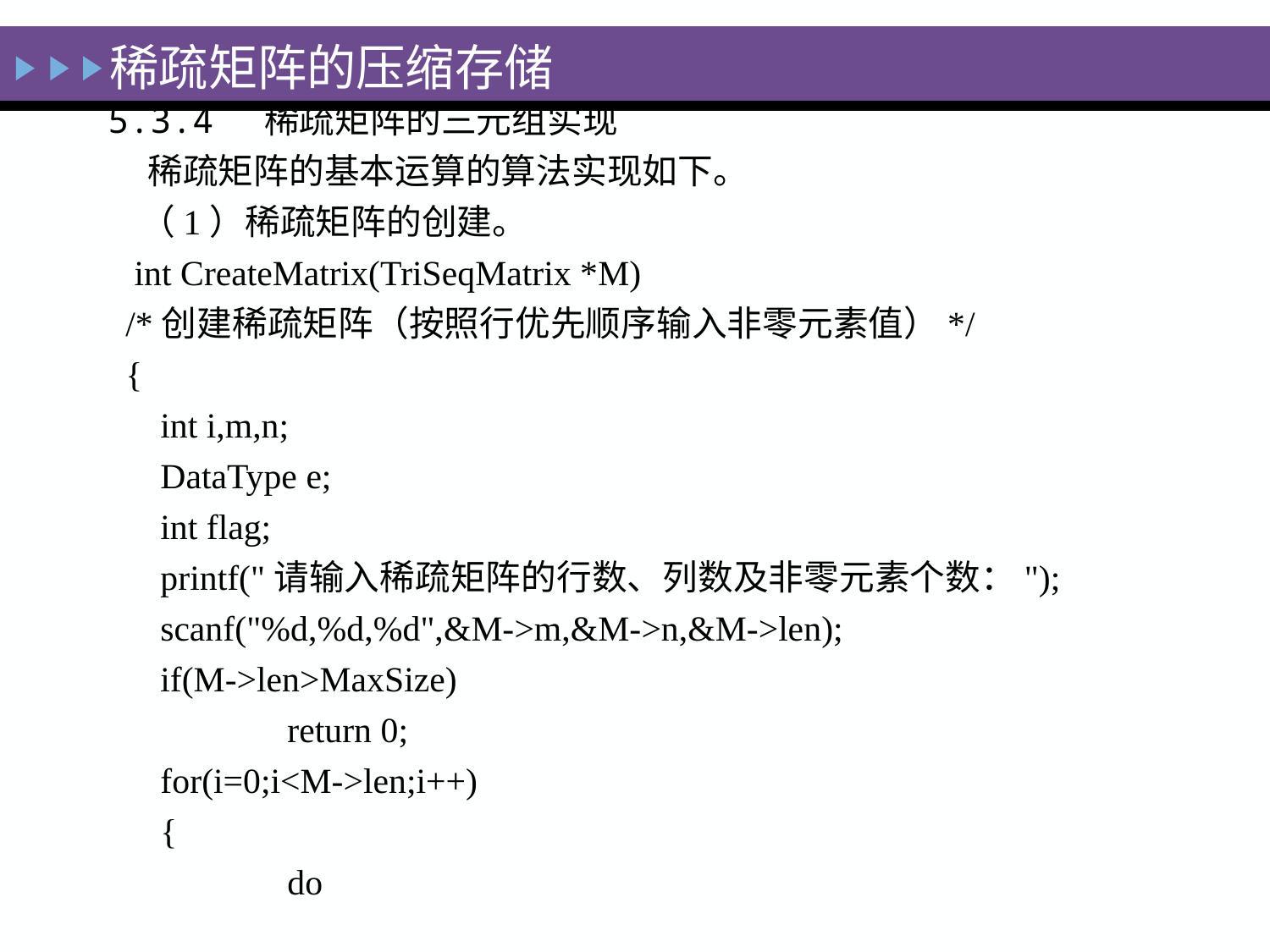

# 稀疏矩阵的压缩存储
5.3.4  稀疏矩阵的三元组实现
    稀疏矩阵的基本运算的算法实现如下。
   （1）稀疏矩阵的创建。
   int CreateMatrix(TriSeqMatrix *M)
  /*创建稀疏矩阵（按照行优先顺序输入非零元素值）*/
  {
	int i,m,n;
	DataType e;
	int flag;
	printf("请输入稀疏矩阵的行数、列数及非零元素个数：");
	scanf("%d,%d,%d",&M->m,&M->n,&M->len);
	if(M->len>MaxSize)
		return 0;
	for(i=0;i<M->len;i++)
	{
		do